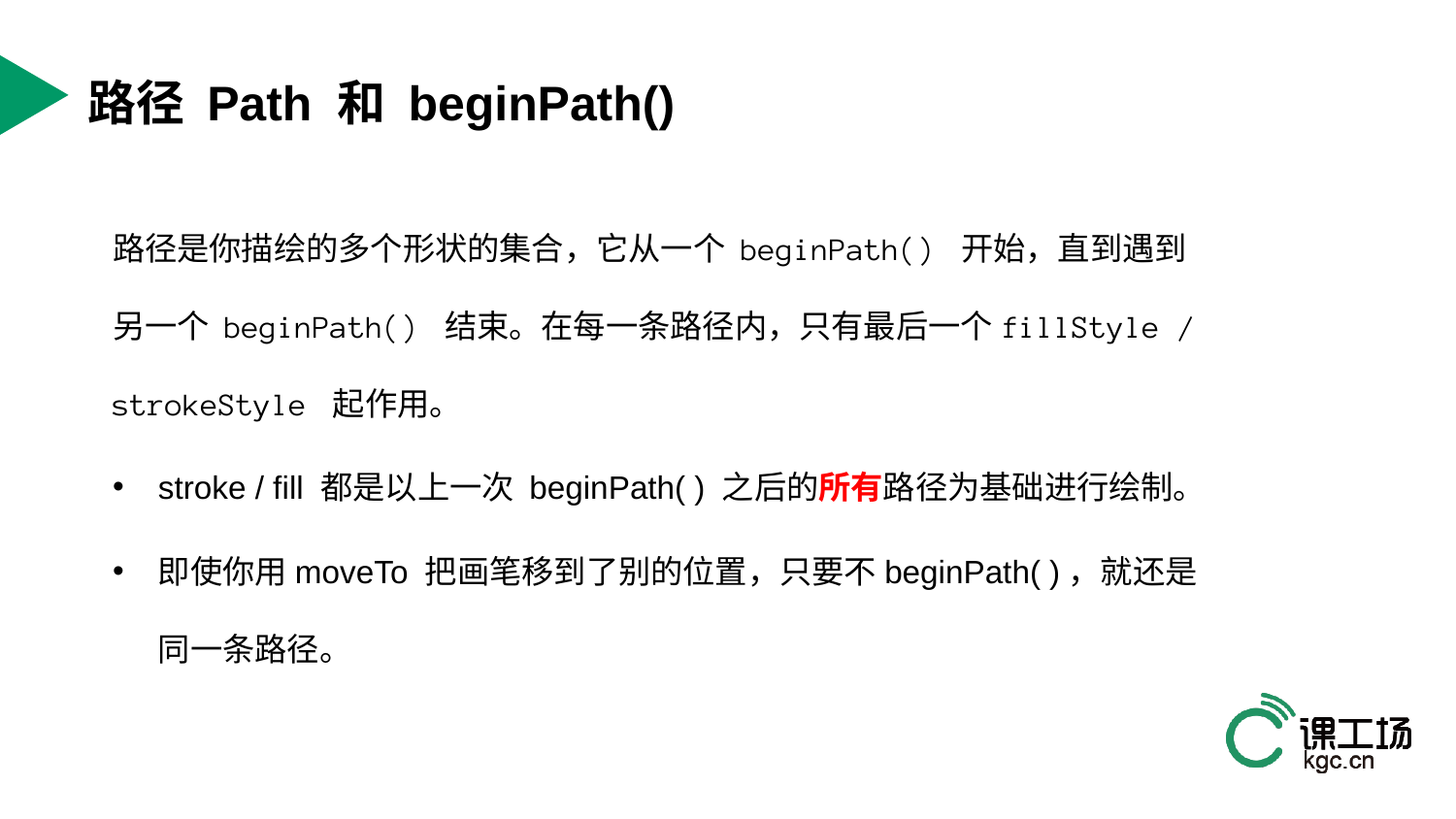

# 路径 Path 和 beginPath()
路径是你描绘的多个形状的集合，它从一个 beginPath() 开始，直到遇到另一个 beginPath() 结束。在每一条路径内，只有最后一个fillStyle / strokeStyle 起作用。
stroke / fill 都是以上一次 beginPath( ) 之后的所有路径为基础进行绘制。
即使你用moveTo 把画笔移到了别的位置，只要不beginPath( )，就还是同一条路径。